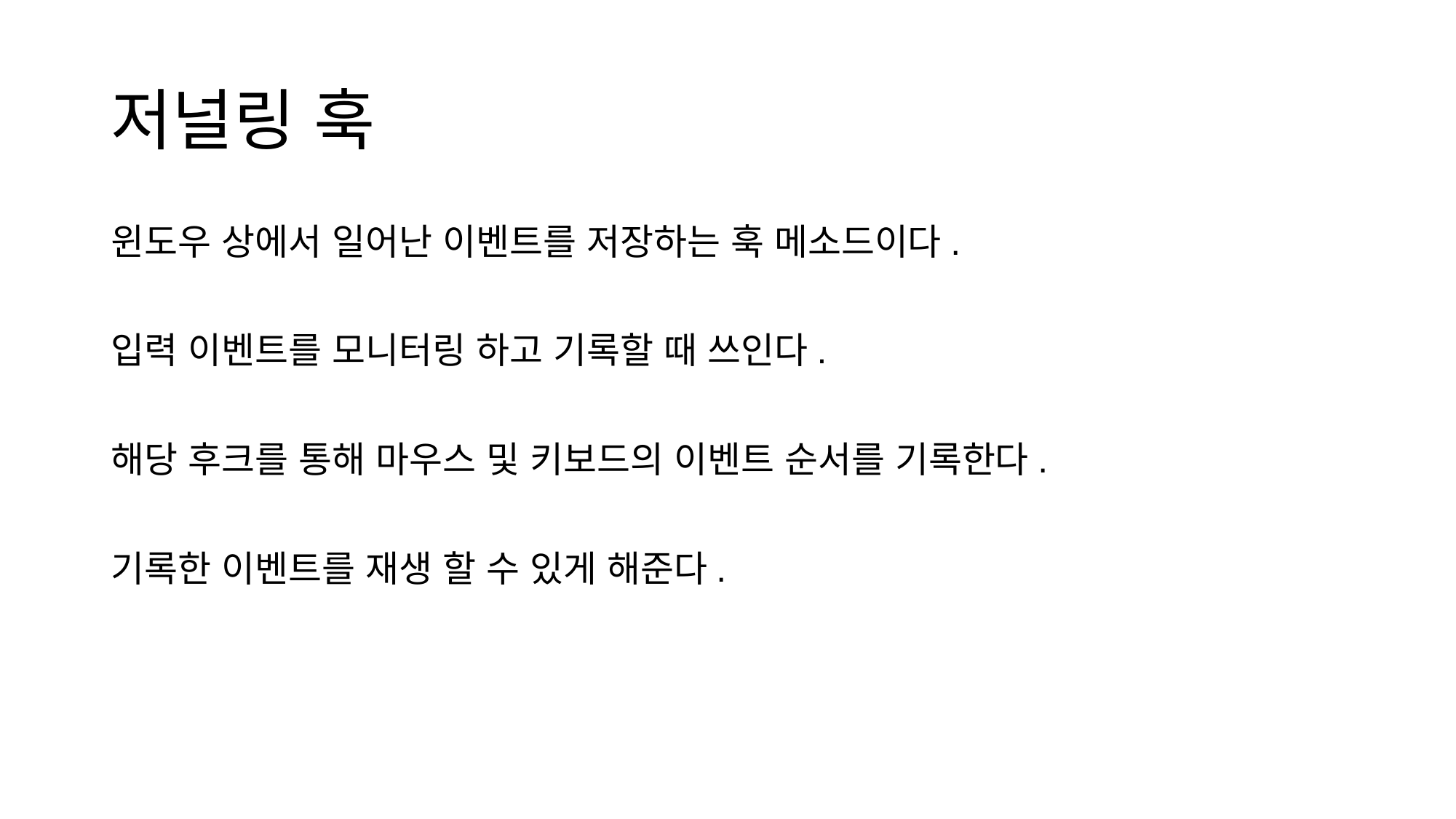

# 저널링 훅
윈도우 상에서 일어난 이벤트를 저장하는 훅 메소드이다.

입력 이벤트를 모니터링 하고 기록할 때 쓰인다.

해당 후크를 통해 마우스 및 키보드의 이벤트 순서를 기록한다.

기록한 이벤트를 재생 할 수 있게 해준다.